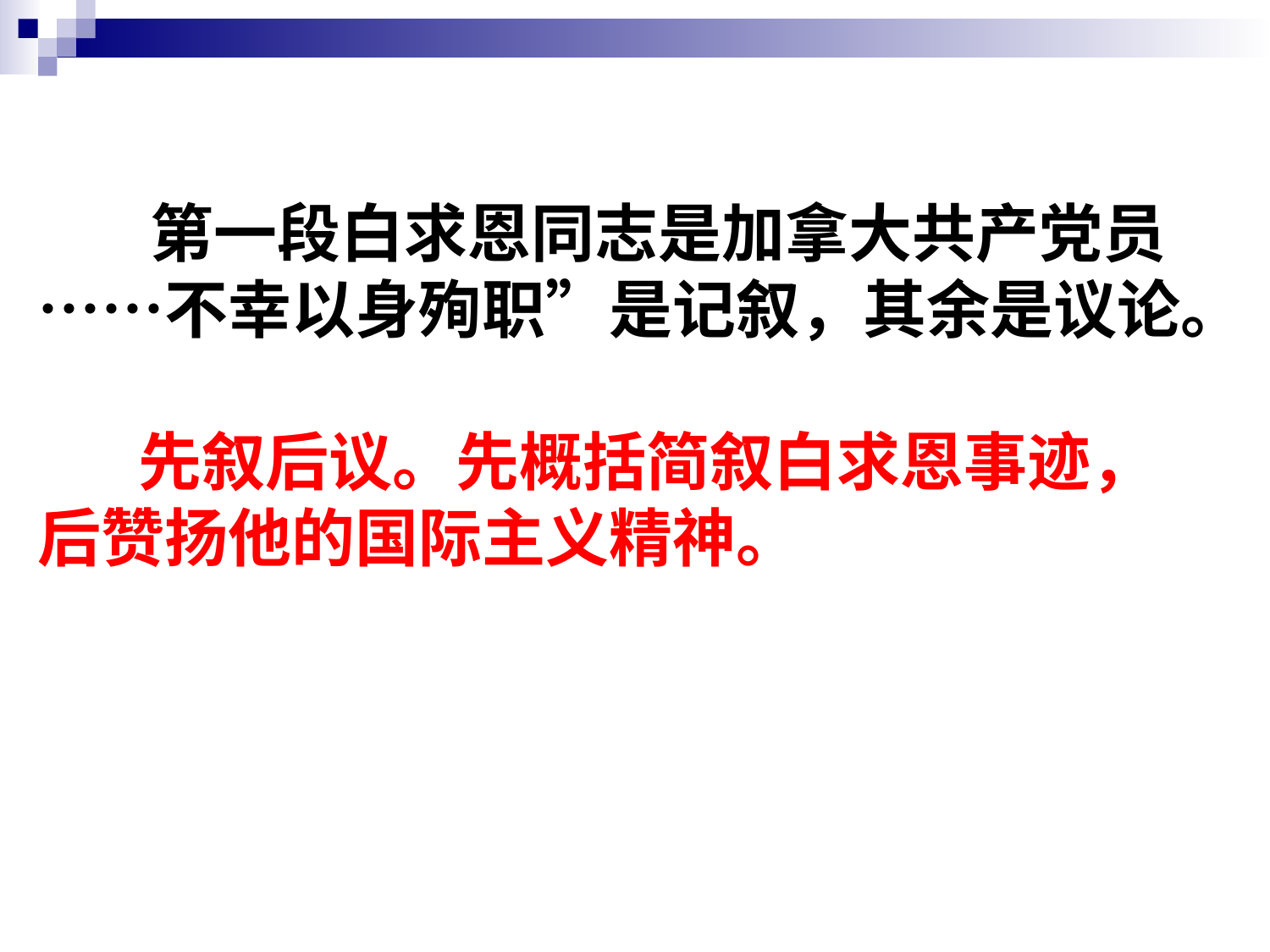

# 第一段白求恩同志是加拿大共产党员……不幸以身殉职”是记叙，其余是议论。 先叙后议。先概括简叙白求恩事迹，后赞扬他的国际主义精神。